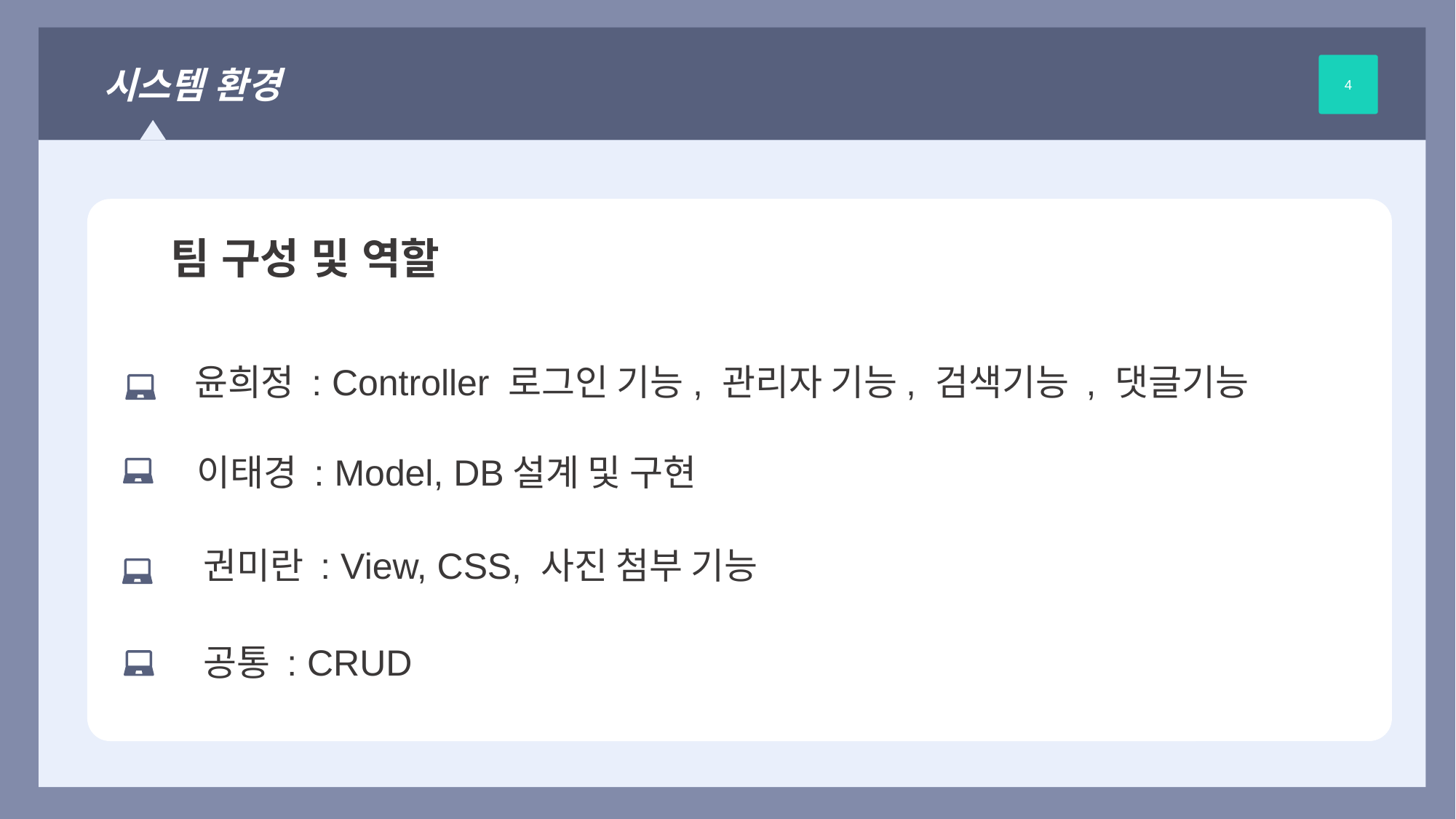

시스템 환경
4

팀 구성 및 역할

윤희정 : Controller 로그인 기능, 관리자 기능, 검색기능 , 댓글기능

이태경 : Model, DB설계 및 구현

권미란 : View, CSS, 사진 첨부 기능

공통 : CRUD